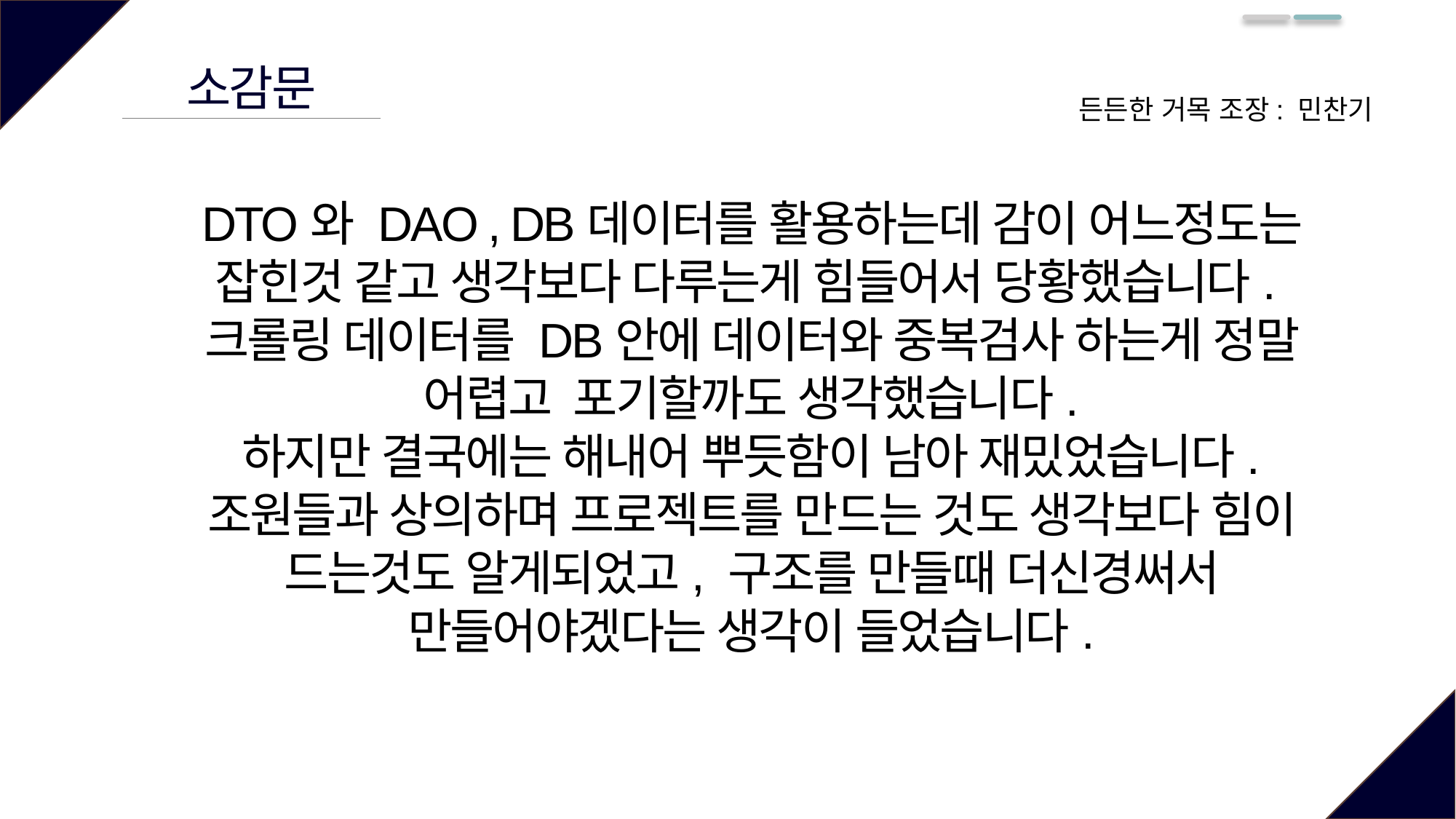

소감문
든든한 거목 조장: 민찬기
DTO와 DAO , DB데이터를 활용하는데 감이 어느정도는 잡힌것 같고 생각보다 다루는게 힘들어서 당황했습니다.
크롤링 데이터를 DB안에 데이터와 중복검사 하는게 정말 어렵고  포기할까도 생각했습니다.
하지만 결국에는 해내어 뿌듯함이 남아 재밌었습니다.
조원들과 상의하며 프로젝트를 만드는 것도 생각보다 힘이 드는것도 알게되었고, 구조를 만들때 더신경써서 만들어야겠다는 생각이 들었습니다.